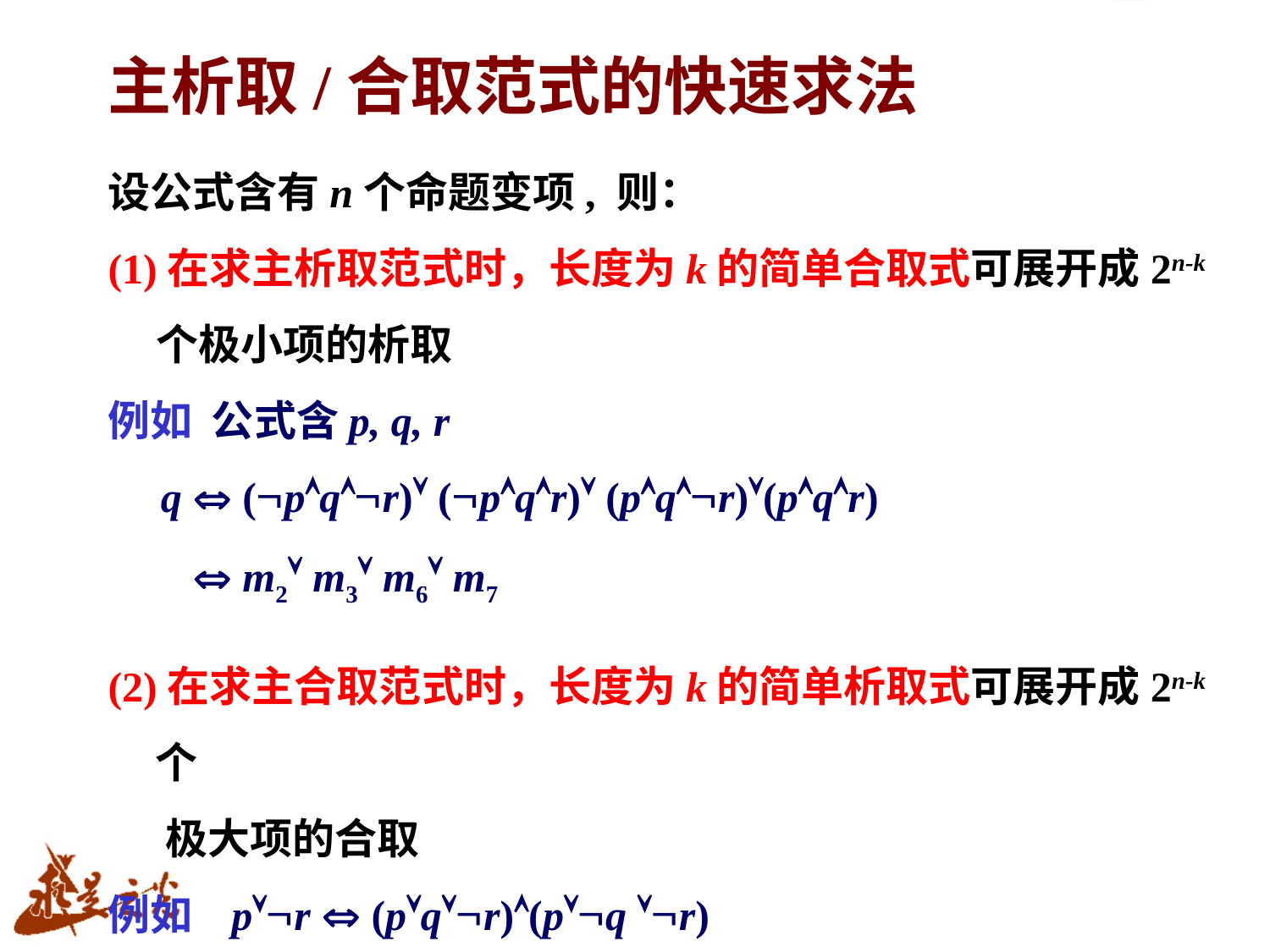

# 主析取/合取范式的快速求法
设公式含有n个命题变项, 则：
(1)在求主析取范式时，长度为k的简单合取式可展开成2n-k
    个极小项的析取
例如  公式含p, q, r
     q ⇔ (¬p∧q∧¬r)∨ (¬p∧q∧r)∨ (p∧q∧¬r)∨(p∧q∧r)
        ⇔ m2∨ m3∨ m6∨ m7
(2)在求主合取范式时，长度为k的简单析取式可展开成2n-k个
     极大项的合取
例如   p∨¬r ⇔ (p∨q∨¬r)∧(p∨¬q ∨¬r)
                     ⇔ M1∧M3

14